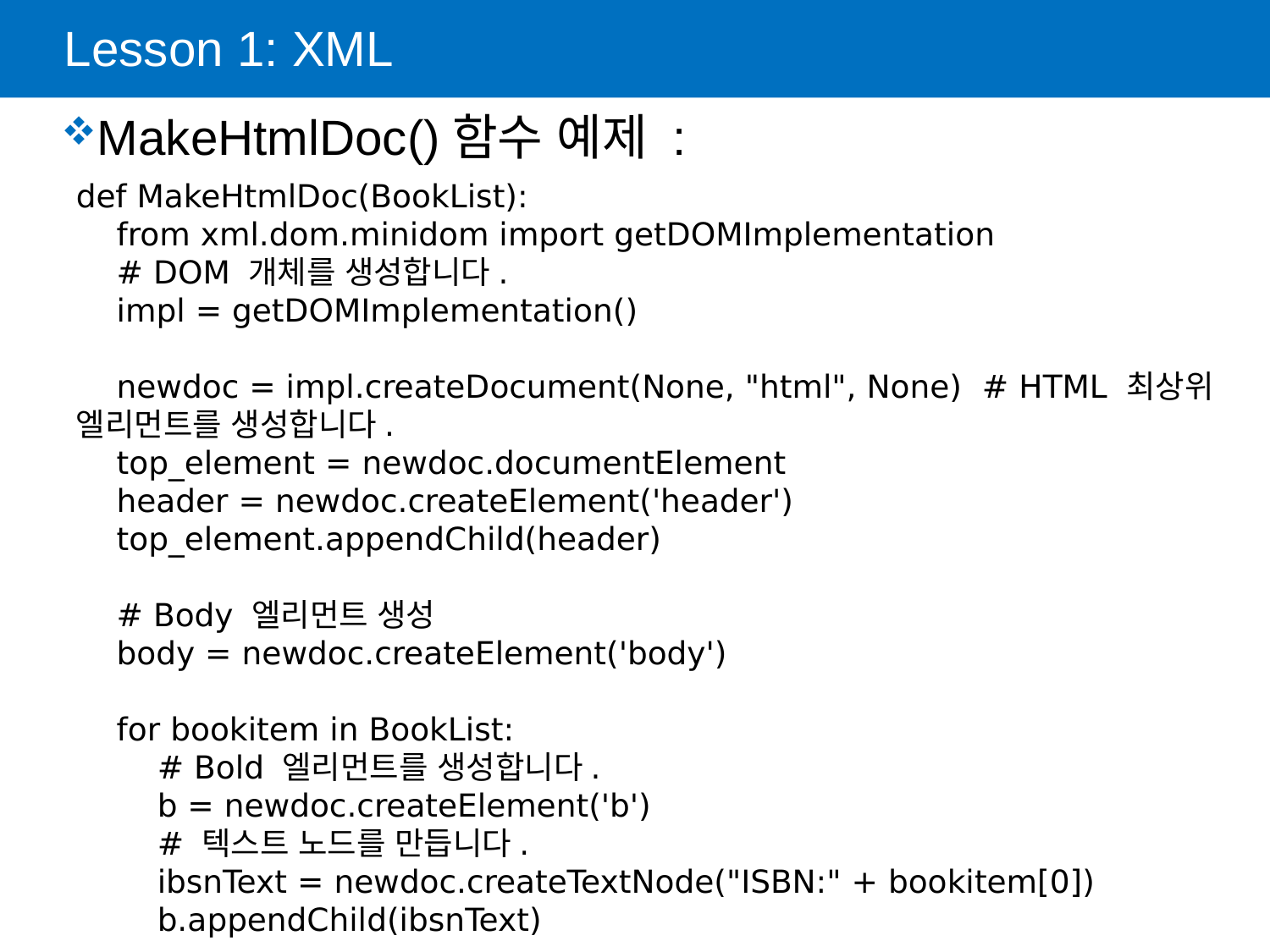

# Lesson 1: XML
MakeHtmlDoc()함수 예제 :

def MakeHtmlDoc(BookList):
    from xml.dom.minidom import getDOMImplementation
    # DOM 개체를 생성합니다.
    impl = getDOMImplementation()

    newdoc = impl.createDocument(None, "html", None)  # HTML 최상위 엘리먼트를 생성합니다.
    top_element = newdoc.documentElement
    header = newdoc.createElement('header')
    top_element.appendChild(header)

    # Body 엘리먼트 생성
    body = newdoc.createElement('body')

    for bookitem in BookList:
        # Bold 엘리먼트를 생성합니다.
        b = newdoc.createElement('b')
        # 텍스트 노드를 만듭니다.
        ibsnText = newdoc.createTextNode("ISBN:" + bookitem[0])
        b.appendChild(ibsnText)